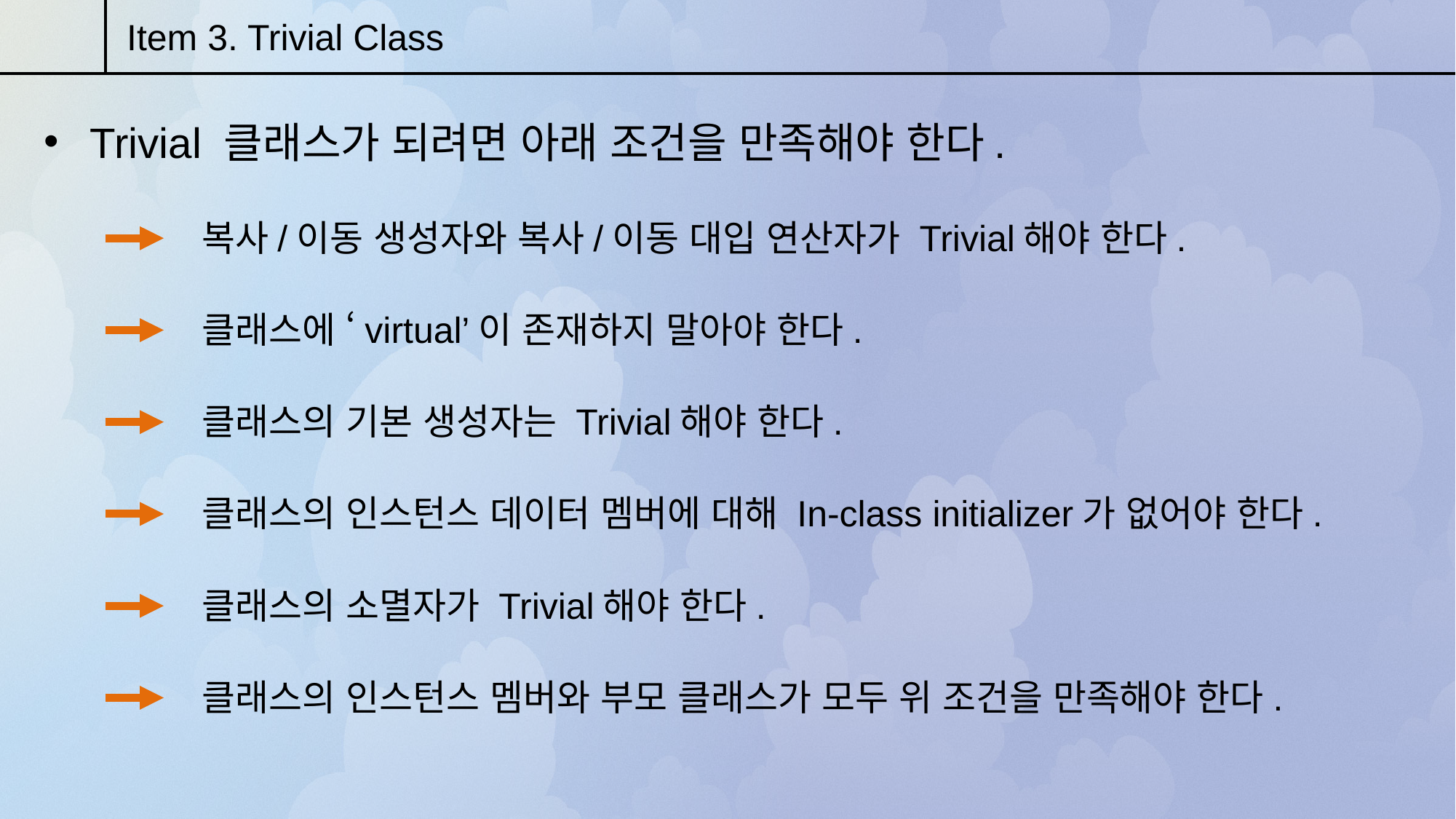

Item 3. Trivial Class
 Trivial 클래스가 되려면 아래 조건을 만족해야 한다.
복사/이동 생성자와 복사/이동 대입 연산자가 Trivial해야 한다.
클래스에 ‘virtual’이 존재하지 말아야 한다.
클래스의 기본 생성자는 Trivial해야 한다.
클래스의 인스턴스 데이터 멤버에 대해 In-class initializer가 없어야 한다.
클래스의 소멸자가 Trivial해야 한다.
클래스의 인스턴스 멤버와 부모 클래스가 모두 위 조건을 만족해야 한다.